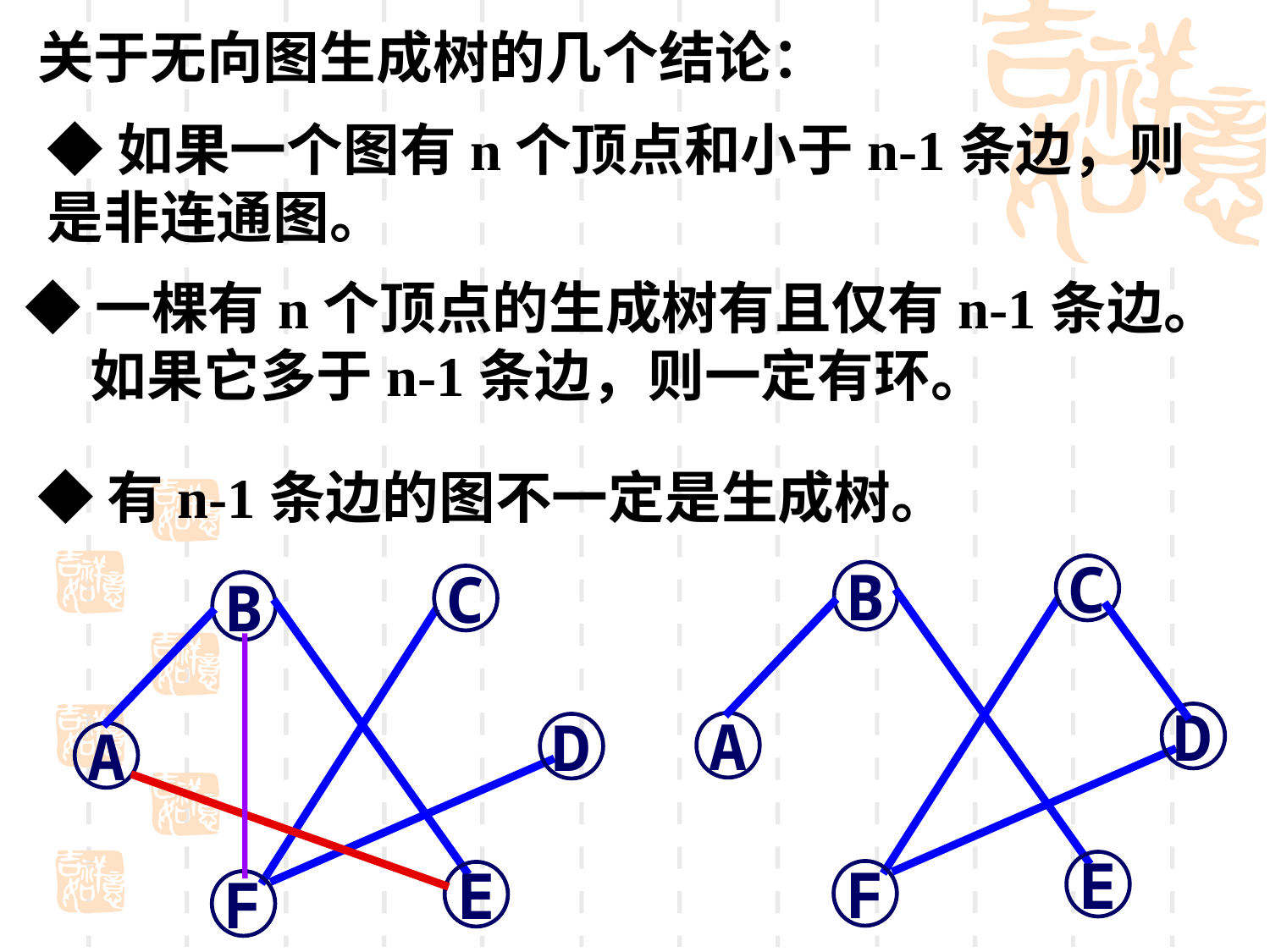

关于无向图生成树的几个结论：
◆如果一个图有n个顶点和小于n-1条边，则是非连通图。
◆一棵有n个顶点的生成树有且仅有n-1条边。
    如果它多于n-1条边，则一定有环。
◆有n-1条边的图不一定是生成树。
C
B

D
A

E
F
C
B

D
A

E
F